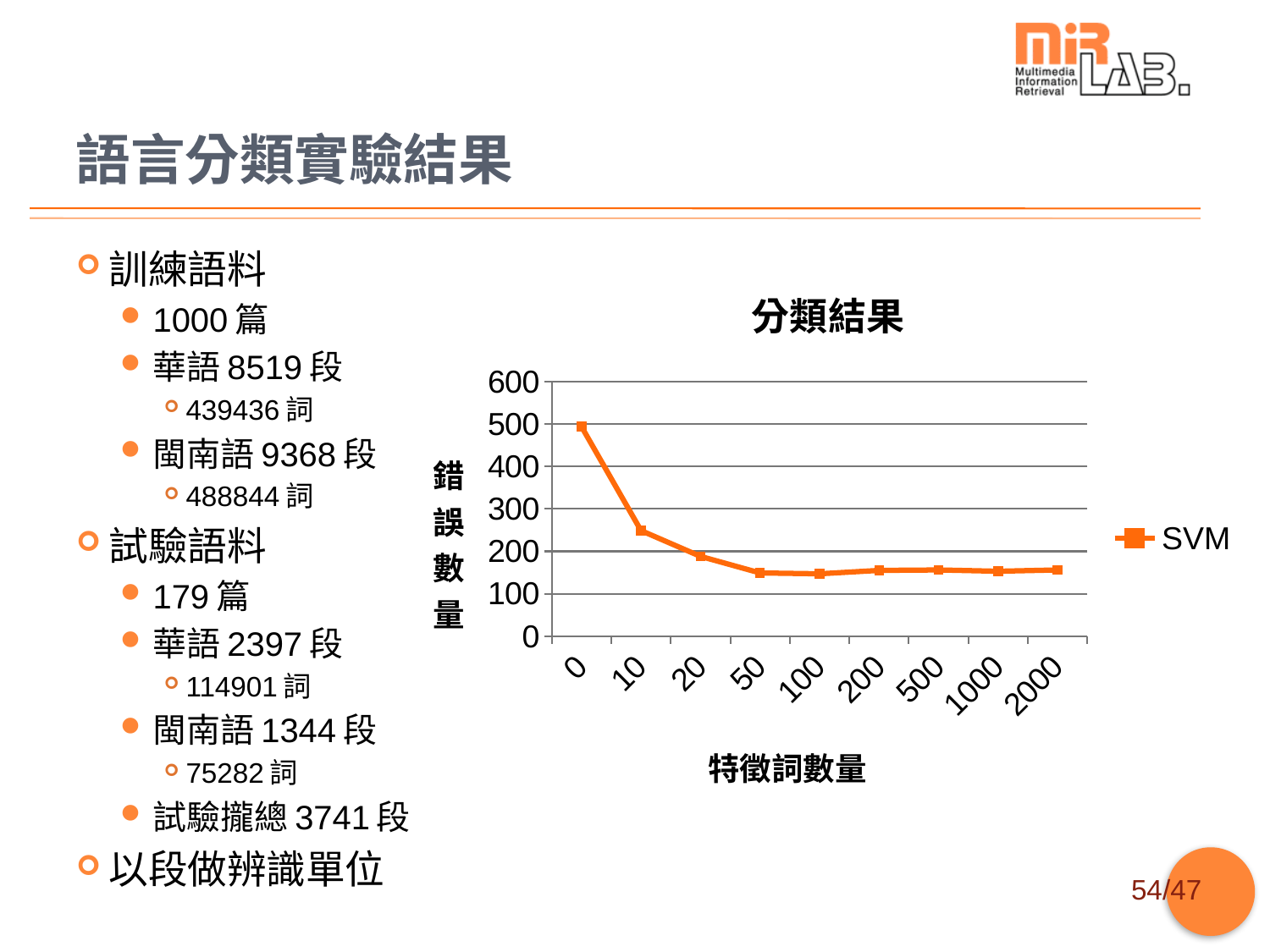

# 語言分類實驗結果
訓練語料
1000篇
華語8519段
439436詞
閩南語9368段
488844詞
試驗語料
179篇
華語2397段
114901詞
閩南語1344段
75282詞
試驗攏總3741段
以段做辨識單位

### Chart: 分類結果

| Category | SVM |
|---|---|
| 0 | 494.0 |
| 10 | 249.0 |
| 20 | 188.0 |
| 50 | 149.0 |
| 100 | 147.0 |
| 200 | 155.0 |
| 500 | 156.0 |
| 1000 | 153.0 |
| 2000 | 156.0 |